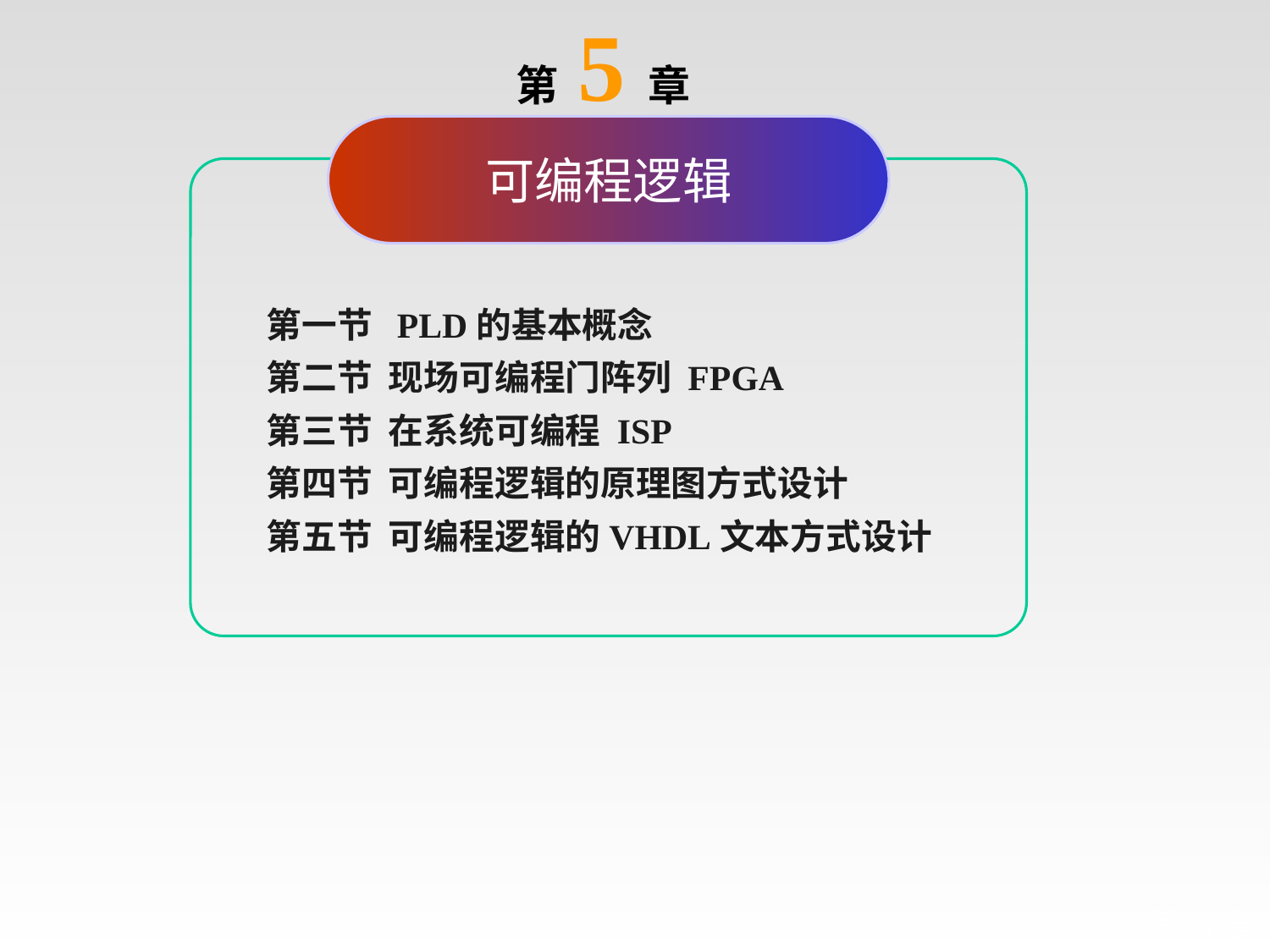

第 5章
可编程逻辑

第一节  PLD的基本概念
第二节  现场可编程门阵列 FPGA
第三节  在系统可编程 ISP
第四节  可编程逻辑的原理图方式设计
第五节  可编程逻辑的VHDL文本方式设计
第5章